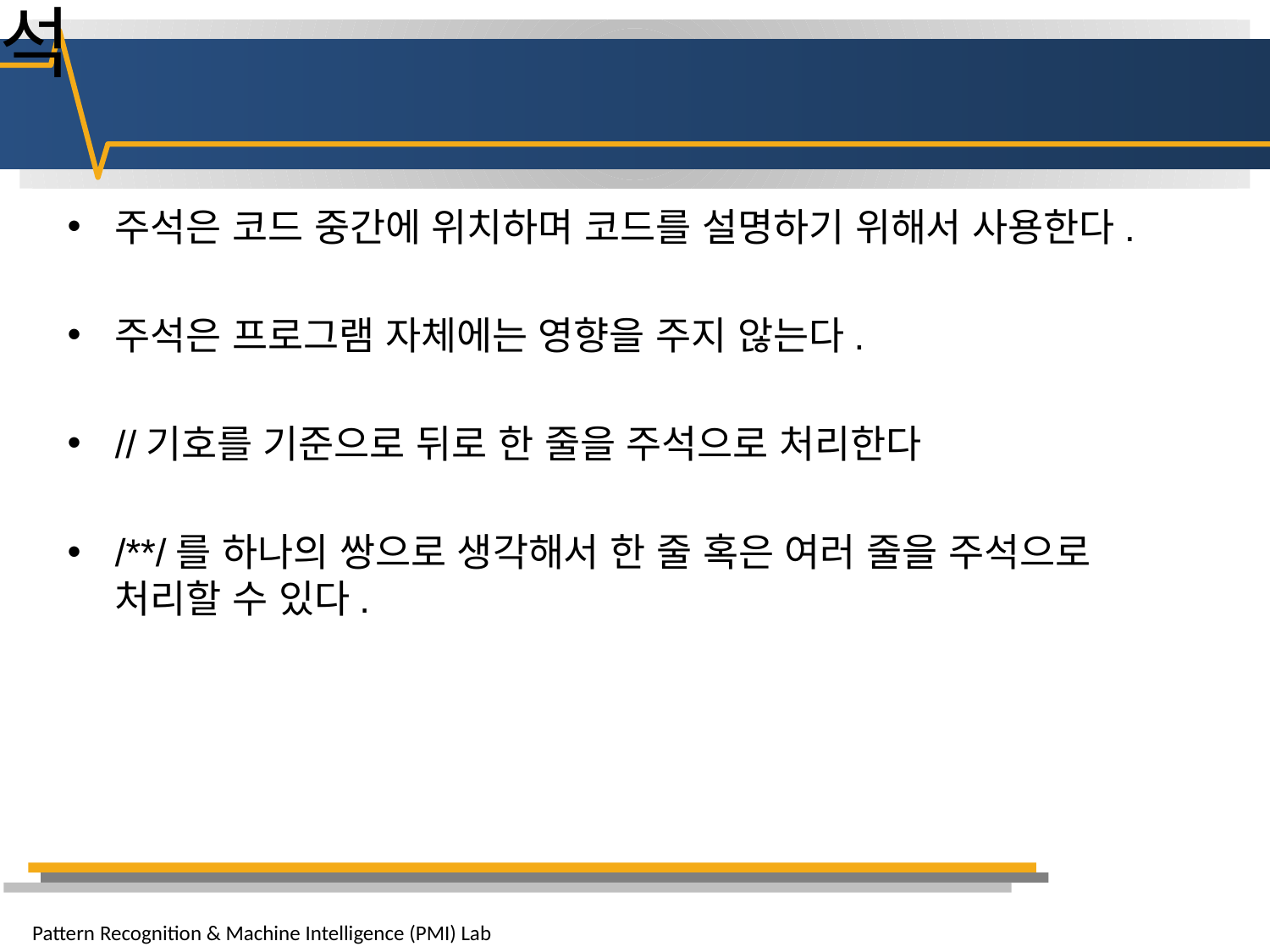

# 주석
주석은 코드 중간에 위치하며 코드를 설명하기 위해서 사용한다.

주석은 프로그램 자체에는 영향을 주지 않는다.

//기호를 기준으로 뒤로 한 줄을 주석으로 처리한다

/**/를 하나의 쌍으로 생각해서 한 줄 혹은 여러 줄을 주석으로 처리할 수 있다.